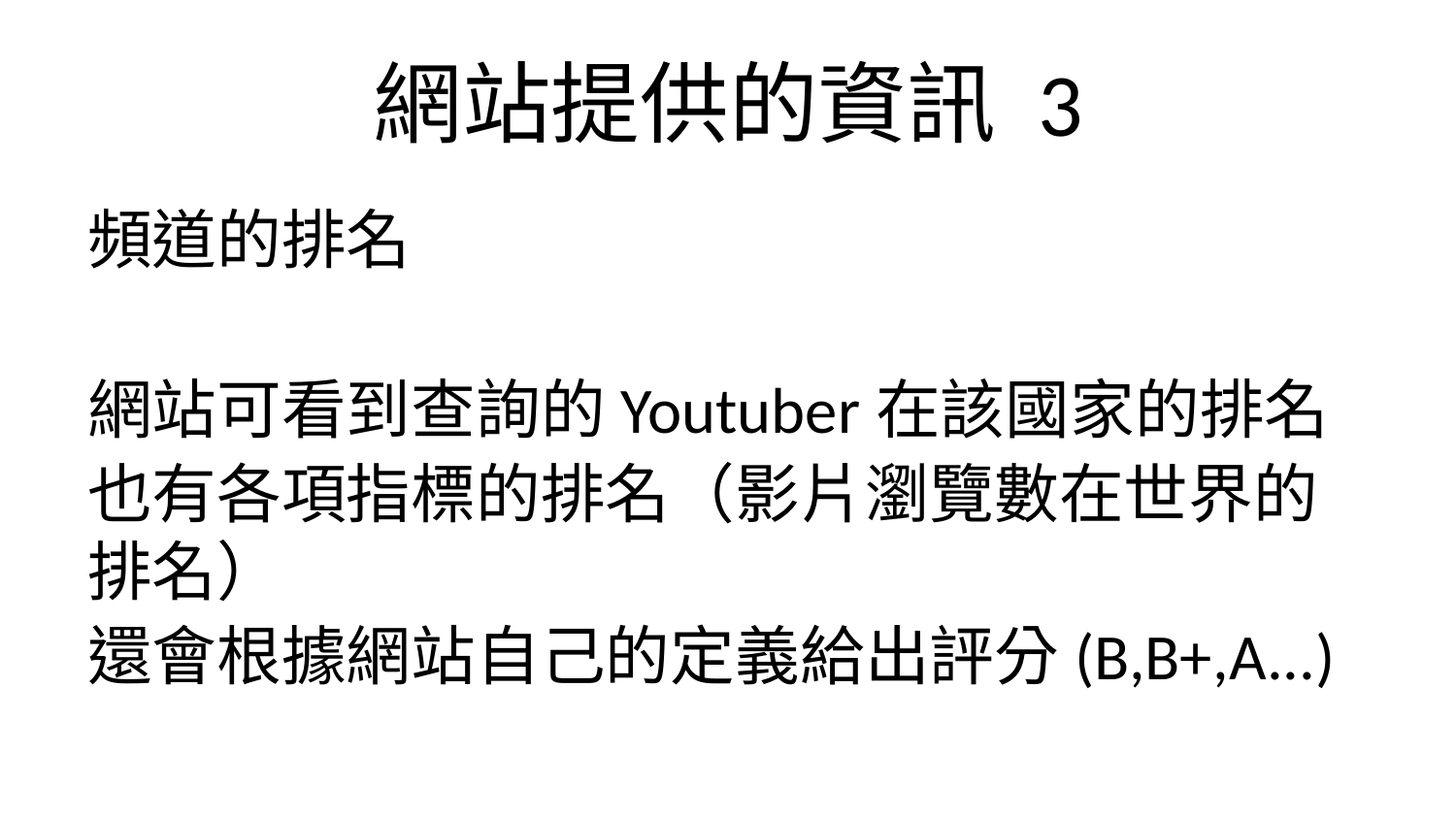

# 網站提供的資訊 3
頻道的排名

網站可看到查詢的Youtuber在該國家的排名
也有各項指標的排名（影片瀏覽數在世界的排名）
還會根據網站自己的定義給出評分(B,B+,A...)